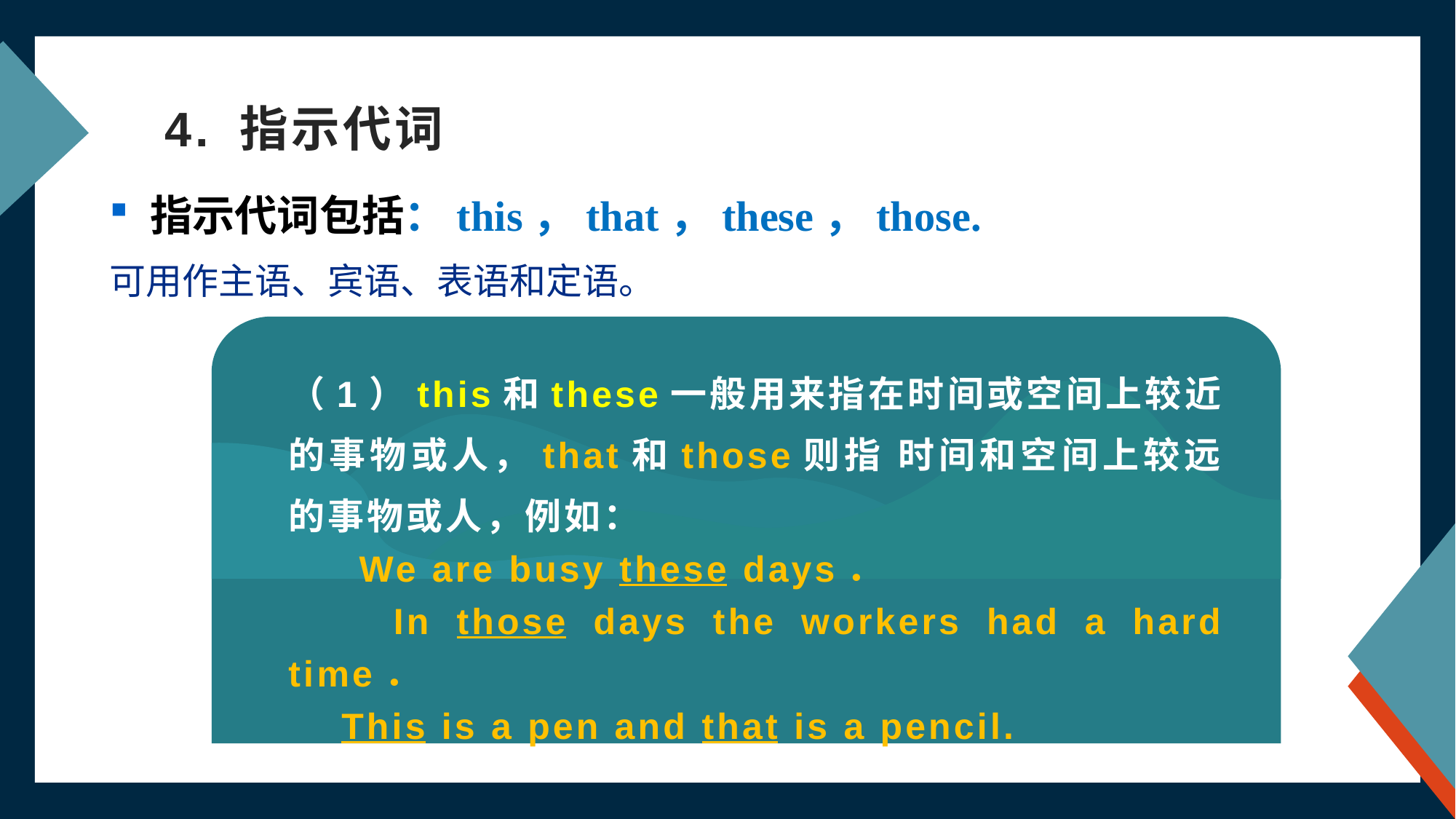

# 4. 指示代词
指示代词包括：this，that，these，those.
可用作主语、宾语、表语和定语。

（1）this和these一般用来指在时间或空间上较近的事物或人，that和those则指 时间和空间上较远的事物或人，例如：
　  We are busy these days．
　  In those days the workers had a hard time．
    This is a pen and that is a pencil.